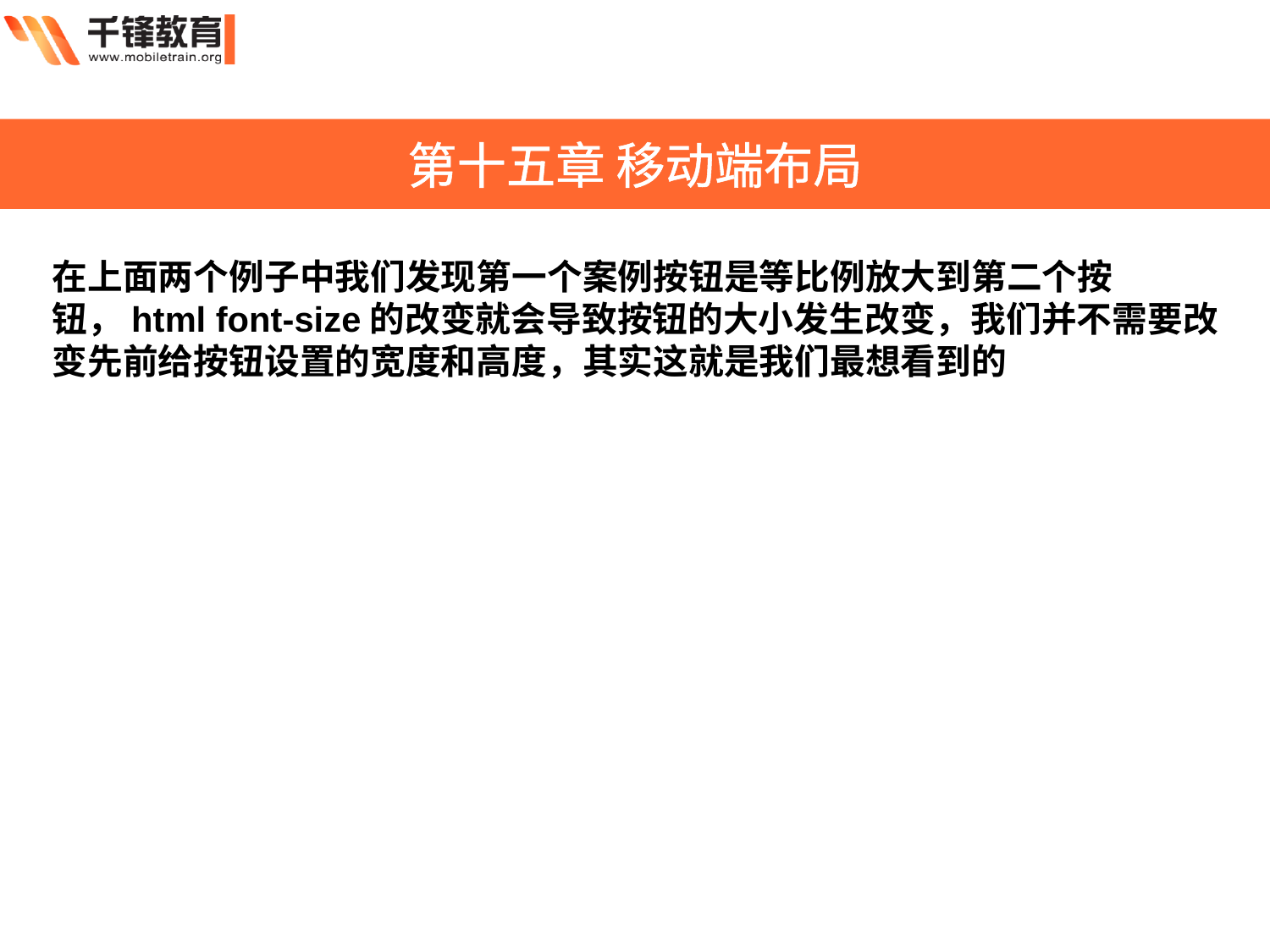

第十五章 移动端布局
在上面两个例子中我们发现第一个案例按钮是等比例放大到第二个按钮，html font-size的改变就会导致按钮的大小发生改变，我们并不需要改变先前给按钮设置的宽度和高度，其实这就是我们最想看到的